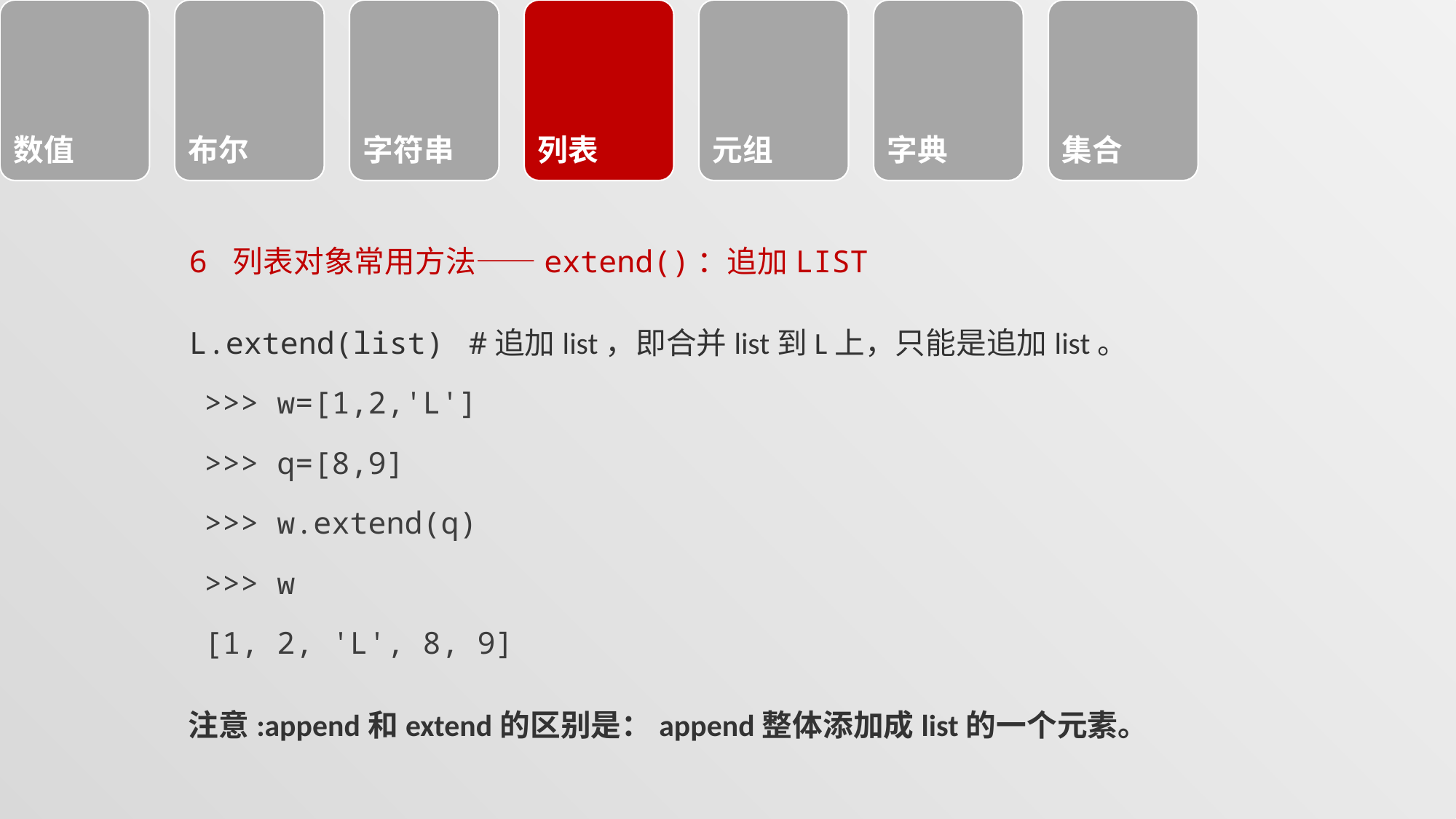

#
6 列表对象常用方法——extend()：追加LIST
L.extend(list)  #追加list，即合并list到L上，只能是追加list。
>>> w=[1,2,'L']
>>> q=[8,9]
>>> w.extend(q)
>>> w
[1, 2, 'L', 8, 9]
注意:append和extend的区别是：append整体添加成list的一个元素。